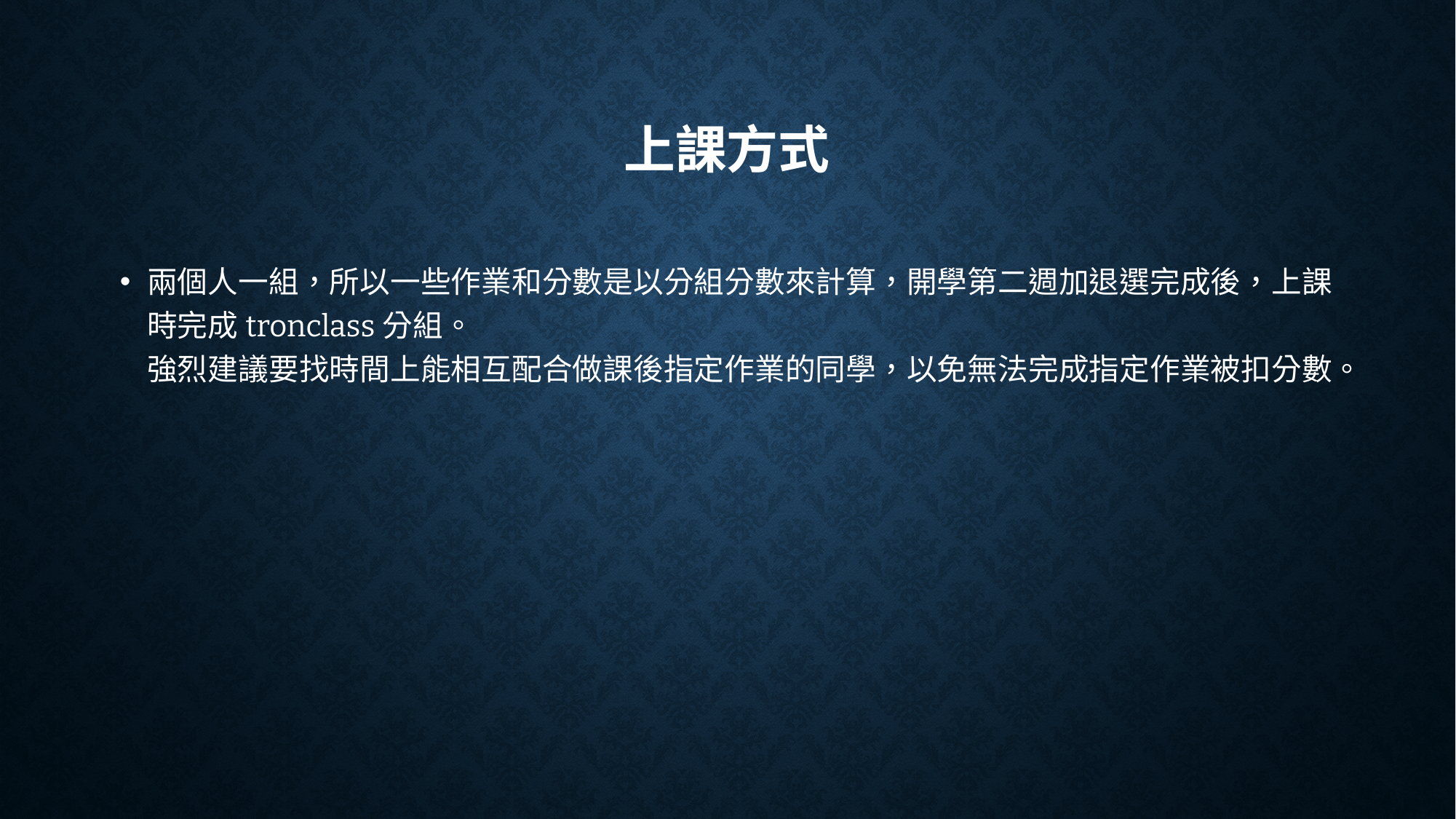

# 上課方式
兩個人一組，所以一些作業和分數是以分組分數來計算，開學第二週加退選完成後，上課時完成tronclass分組。
強烈建議要找時間上能相互配合做課後指定作業的同學，以免無法完成指定作業被扣分數。